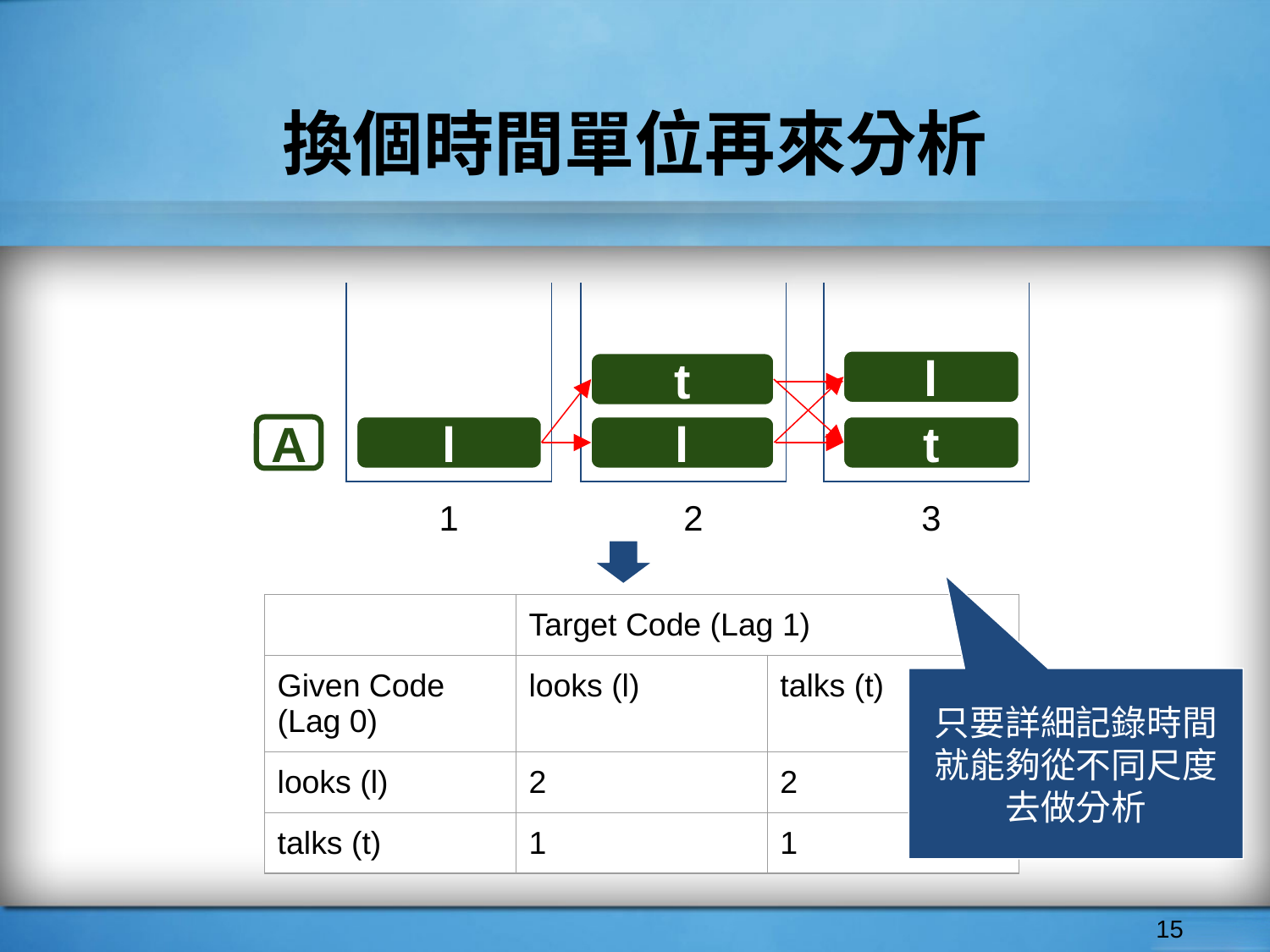

# 換個時間單位再來分析
l
t
A
l
l
t
1
2
3

|  | Target Code (Lag 1) |  |
| --- | --- | --- |
| Given Code (Lag 0) | looks (l) | talks (t) |
| looks (l) | 2 | 2 |
| talks (t) | 1 | 1 |
只要詳細記錄時間
就能夠從不同尺度
去做分析
15